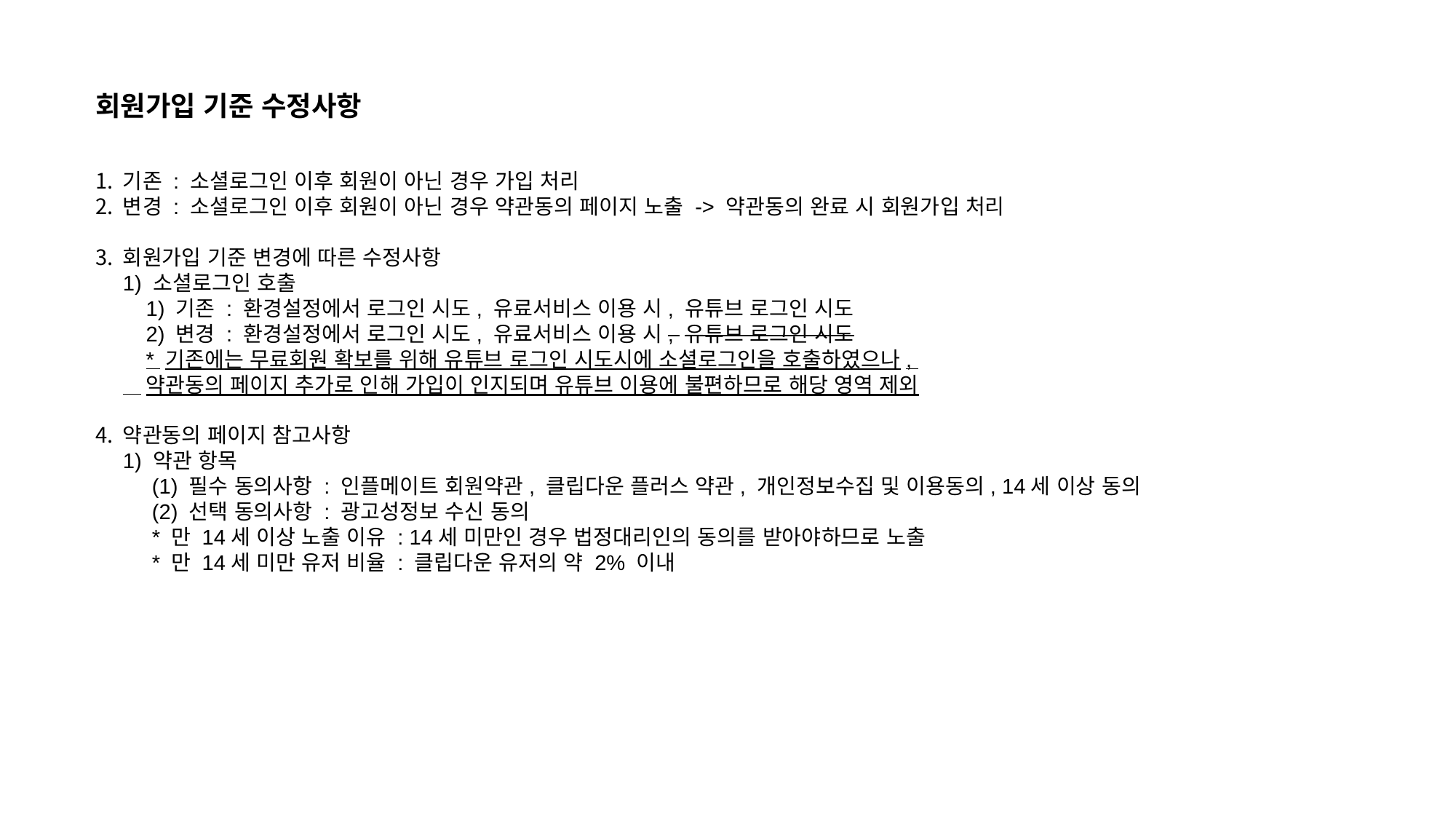

회원가입 기준 수정사항
기존 : 소셜로그인 이후 회원이 아닌 경우 가입 처리
변경 : 소셜로그인 이후 회원이 아닌 경우 약관동의 페이지 노출 -> 약관동의 완료 시 회원가입 처리

회원가입 기준 변경에 따른 수정사항
1) 소셜로그인 호출
   1) 기존 : 환경설정에서 로그인 시도, 유료서비스 이용 시, 유튜브 로그인 시도
   2) 변경 : 환경설정에서 로그인 시도, 유료서비스 이용 시, 유튜브 로그인 시도
   * 기존에는 무료회원 확보를 위해 유튜브 로그인 시도시에 소셜로그인을 호출하였으나,
   약관동의 페이지 추가로 인해 가입이 인지되며 유튜브 이용에 불편하므로 해당 영역 제외
약관동의 페이지 참고사항
1) 약관 항목
    (1) 필수 동의사항 : 인플메이트 회원약관, 클립다운 플러스 약관, 개인정보수집 및 이용동의, 14세 이상 동의
    (2) 선택 동의사항 : 광고성정보 수신 동의
    * 만 14세 이상 노출 이유 : 14세 미만인 경우 법정대리인의 동의를 받아야하므로 노출
    * 만 14세 미만 유저 비율 : 클립다운 유저의 약 2% 이내